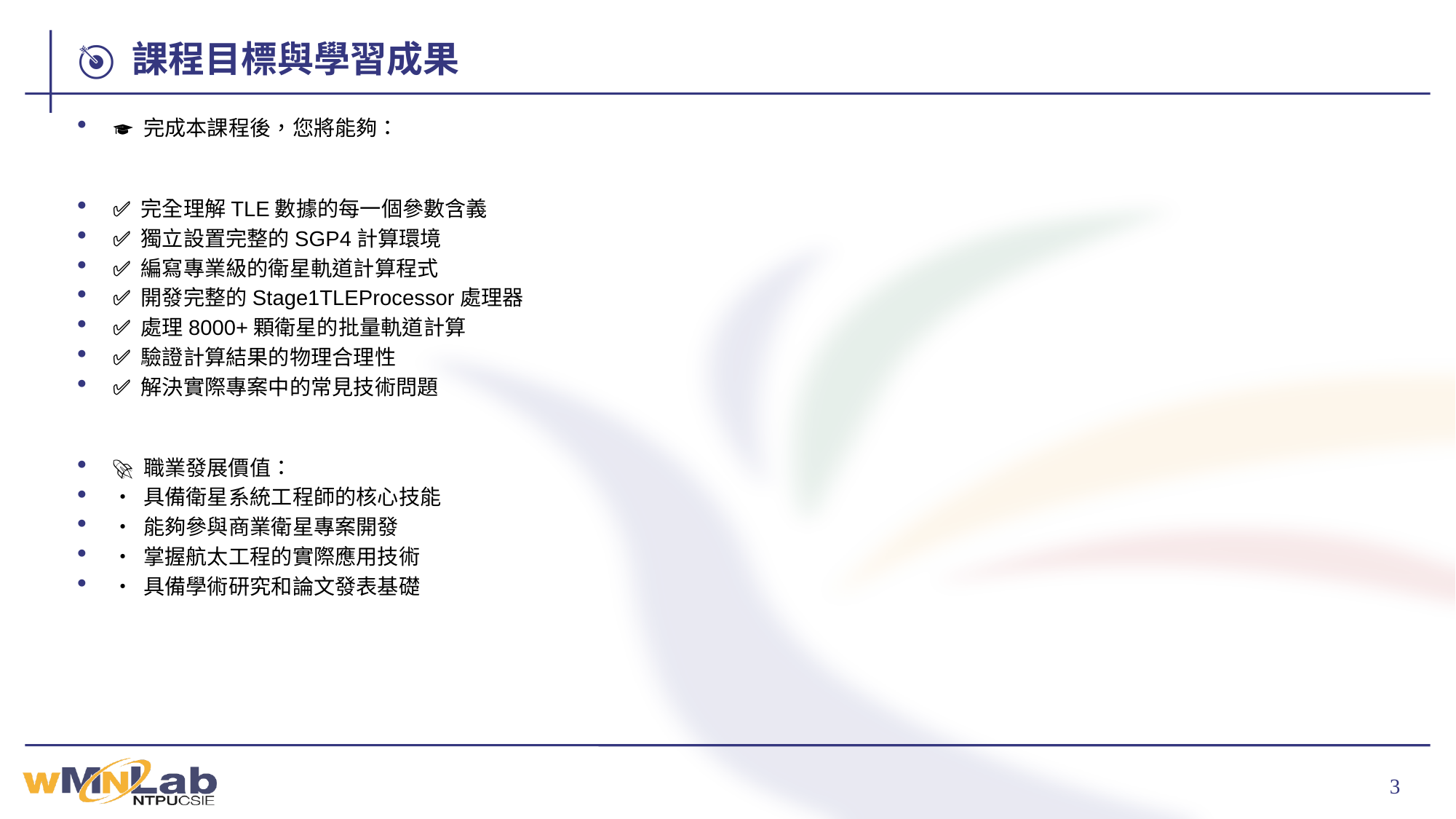

# 🎯 課程目標與學習成果
🎓 完成本課程後，您將能夠：

✅ 完全理解TLE數據的每一個參數含義
✅ 獨立設置完整的SGP4計算環境
✅ 編寫專業級的衛星軌道計算程式
✅ 開發完整的Stage1TLEProcessor處理器
✅ 處理8000+顆衛星的批量軌道計算
✅ 驗證計算結果的物理合理性
✅ 解決實際專案中的常見技術問題

🚀 職業發展價值：
• 具備衛星系統工程師的核心技能
• 能夠參與商業衛星專案開發
• 掌握航太工程的實際應用技術
• 具備學術研究和論文發表基礎